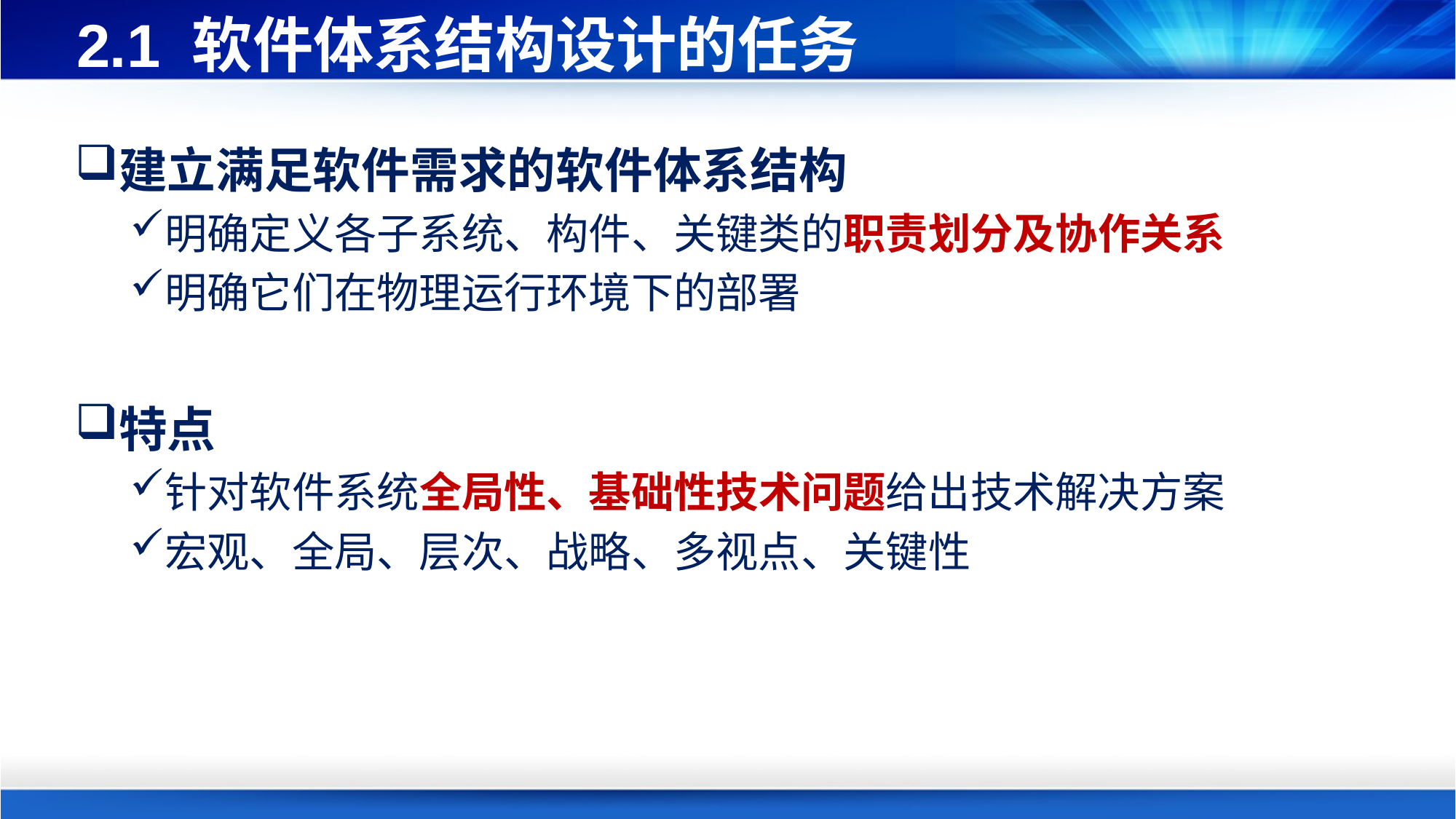

# 2.1 软件体系结构设计的任务
建立满足软件需求的软件体系结构
明确定义各子系统、构件、关键类的职责划分及协作关系
明确它们在物理运行环境下的部署

特点
针对软件系统全局性、基础性技术问题给出技术解决方案
宏观、全局、层次、战略、多视点、关键性